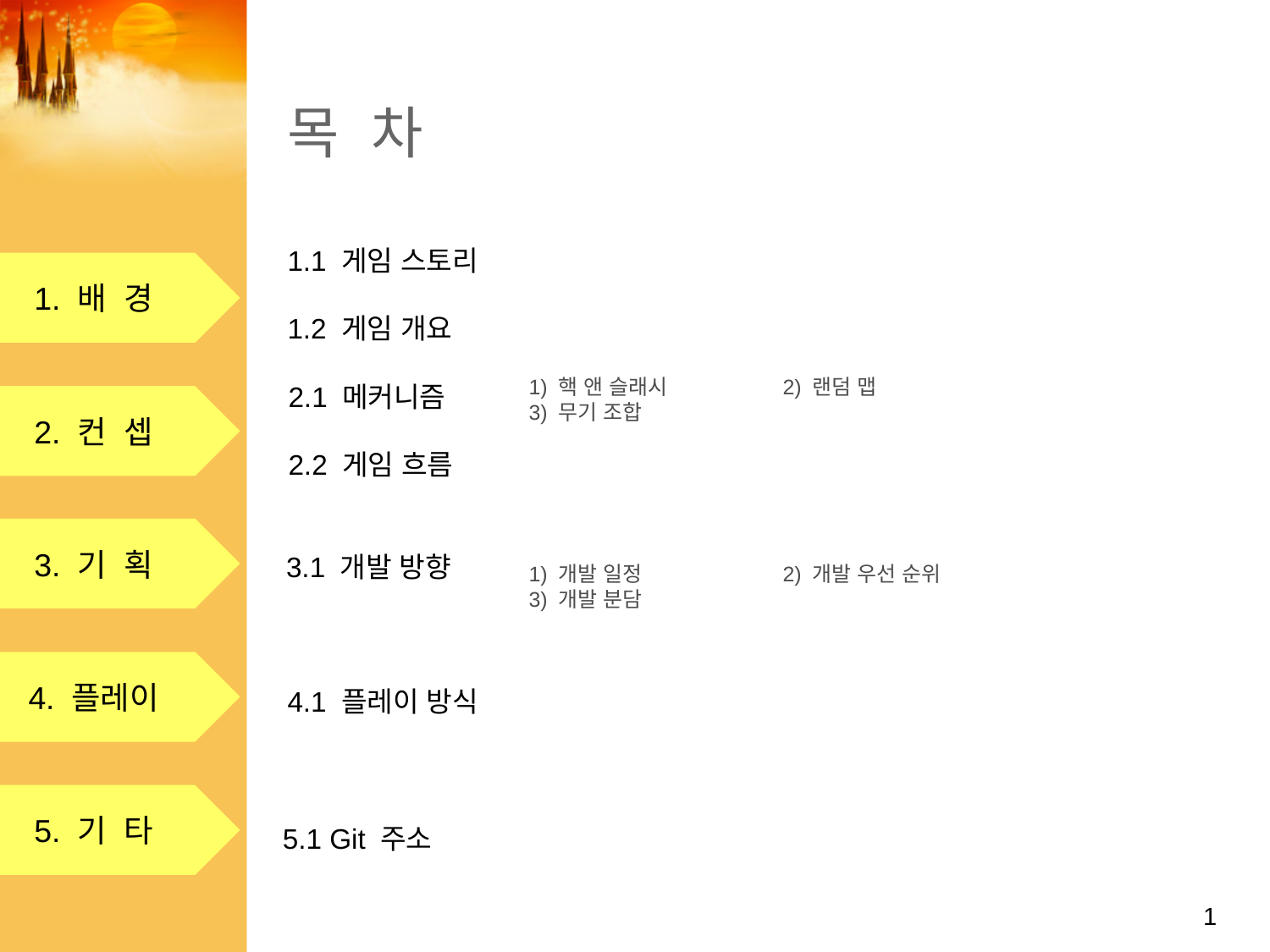

# 목  차
1.1 게임 스토리

1.2 게임 개요
1. 배  경
1) 핵 앤 슬래시	2) 랜덤 맵
3) 무기 조합
2.1 메커니즘

2.2 게임 흐름
2. 컨  셉
3. 기  획
3.1 개발 방향

1) 개발 일정		2) 개발 우선 순위
3) 개발 분담
4.1 플레이 방식
4. 플레이
5.1 Git 주소
5. 기  타
 1